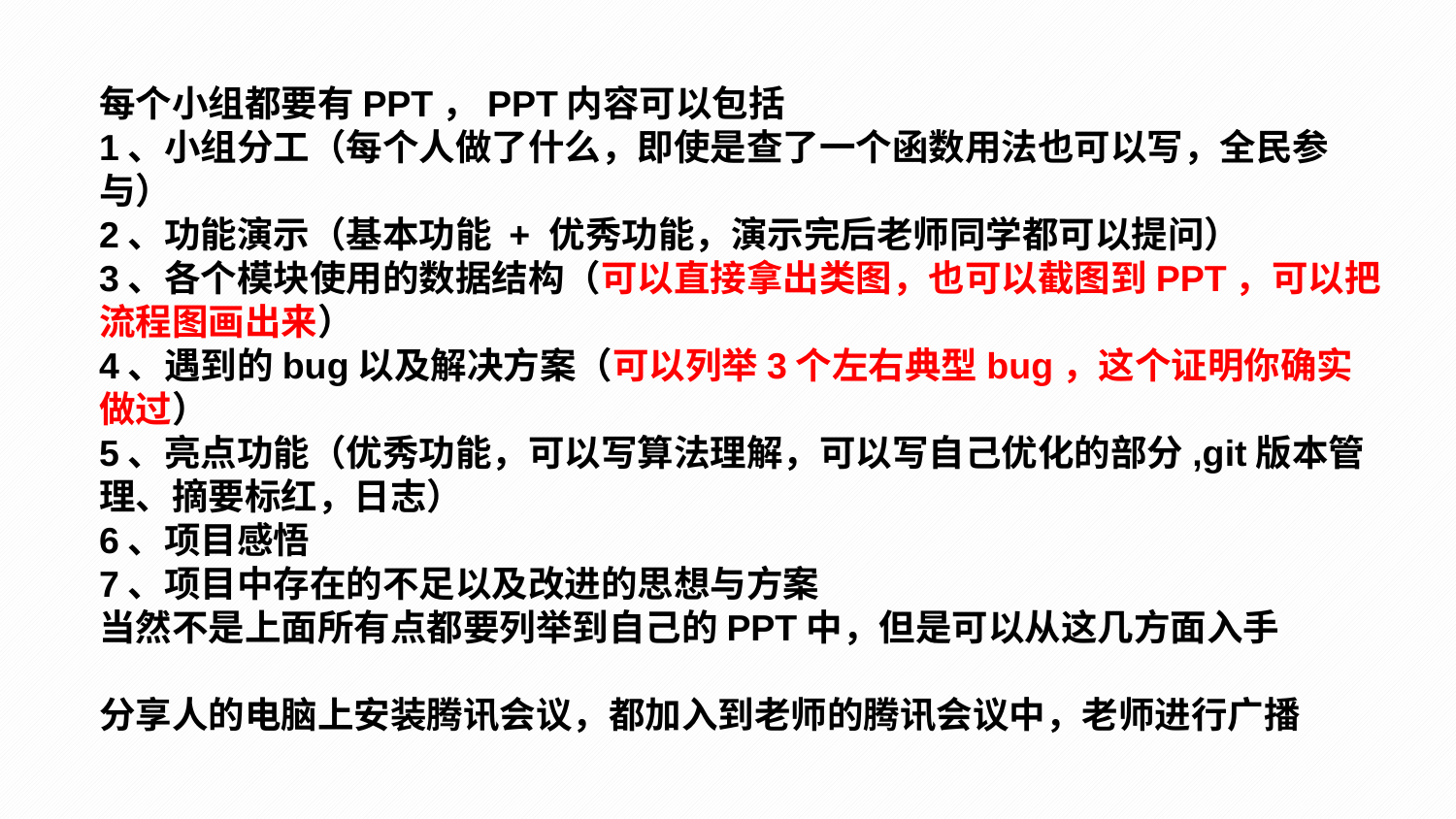

每个小组都要有PPT，PPT内容可以包括
1、小组分工（每个人做了什么，即使是查了一个函数用法也可以写，全民参与）
2、功能演示（基本功能 + 优秀功能，演示完后老师同学都可以提问）
3、各个模块使用的数据结构（可以直接拿出类图，也可以截图到PPT，可以把流程图画出来）
4、遇到的bug以及解决方案（可以列举3个左右典型bug，这个证明你确实做过）
5、亮点功能（优秀功能，可以写算法理解，可以写自己优化的部分,git版本管理、摘要标红，日志）
6、项目感悟
7、项目中存在的不足以及改进的思想与方案
当然不是上面所有点都要列举到自己的PPT中，但是可以从这几方面入手

分享人的电脑上安装腾讯会议，都加入到老师的腾讯会议中，老师进行广播